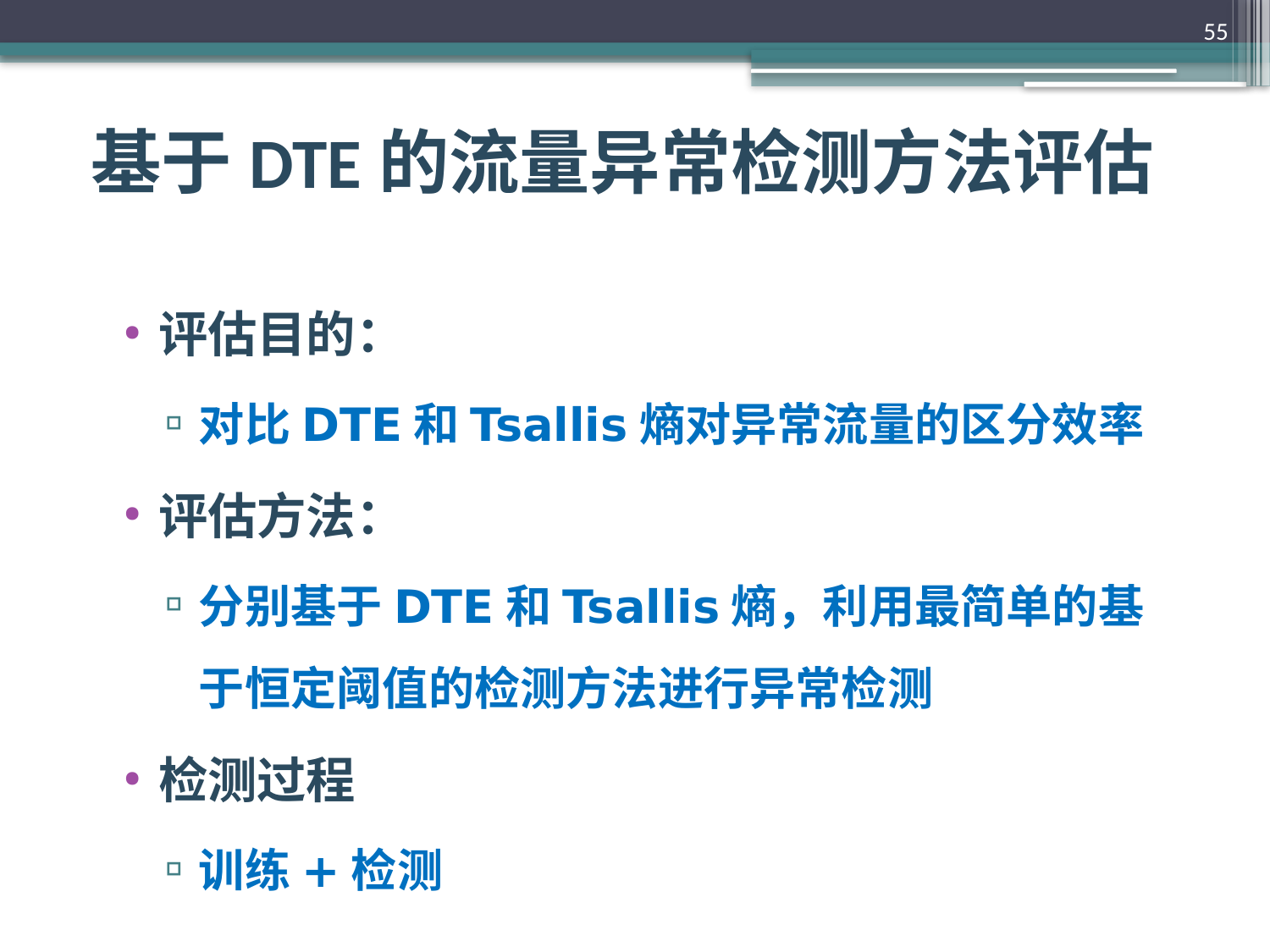

55
# 基于DTE的流量异常检测方法评估
评估目的：
对比DTE和Tsallis熵对异常流量的区分效率
评估方法：
分别基于DTE和Tsallis熵，利用最简单的基于恒定阈值的检测方法进行异常检测
检测过程
训练+检测